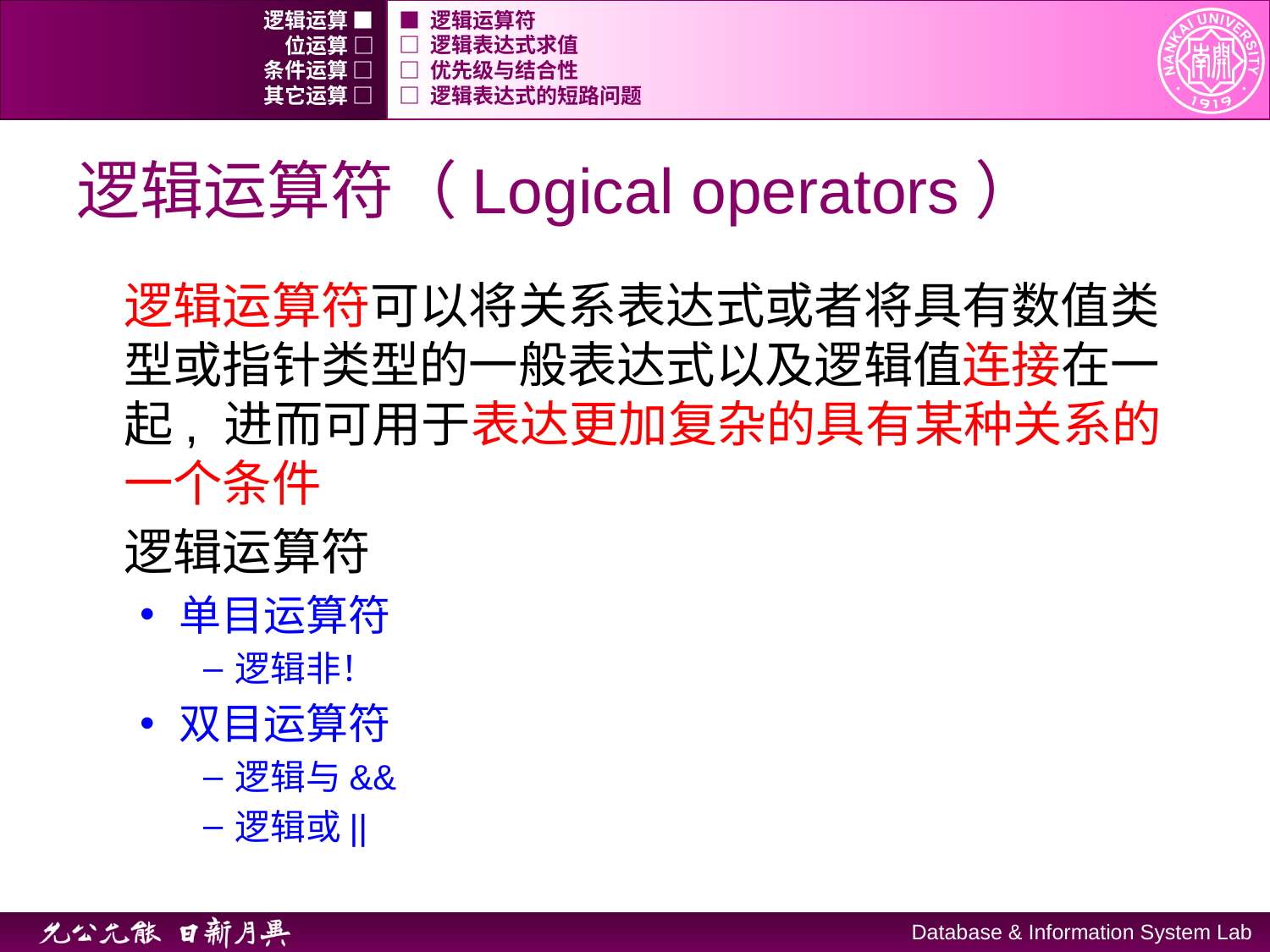

逻辑运算 ■
■ 逻辑运算符
位运算 □
□ 逻辑表达式求值
条件运算 □
□ 优先级与结合性
其它运算 □
□ 逻辑表达式的短路问题

# 逻辑运算符（Logical operators）
逻辑运算符可以将关系表达式或者将具有数值类型或指针类型的一般表达式以及逻辑值连接在一起, 进而可用于表达更加复杂的具有某种关系的一个条件
逻辑运算符
单目运算符
逻辑非！
双目运算符
逻辑与&&
逻辑或||